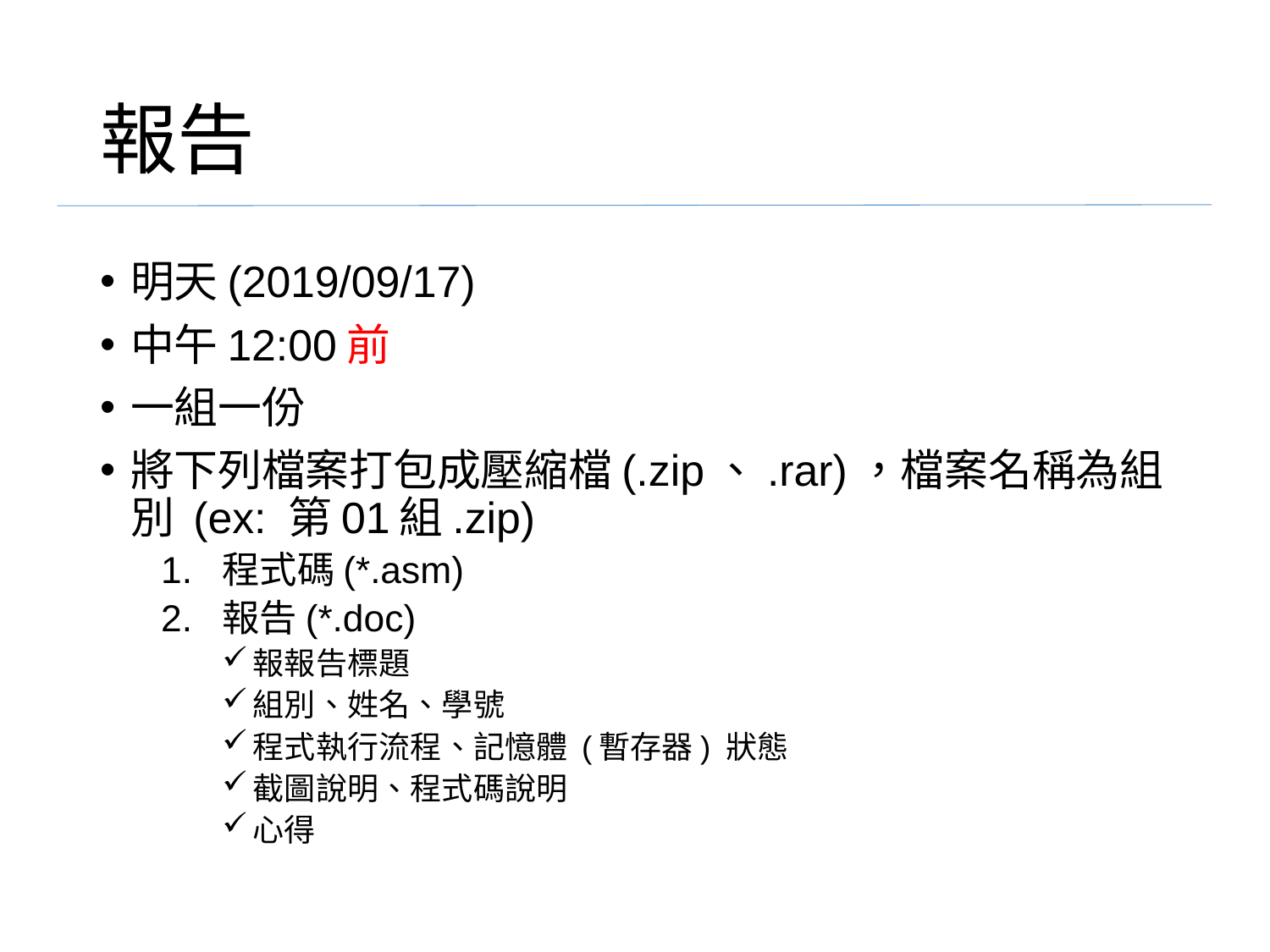

# 報告
明天(2019/09/17)
中午12:00前
一組一份
將下列檔案打包成壓縮檔(.zip、.rar)，檔案名稱為組別 (ex: 第01組.zip)
程式碼(*.asm)
報告(*.doc)
報報告標題
組別、姓名、學號
程式執行流程、記憶體 (暫存器) 狀態
截圖說明、程式碼說明
心得